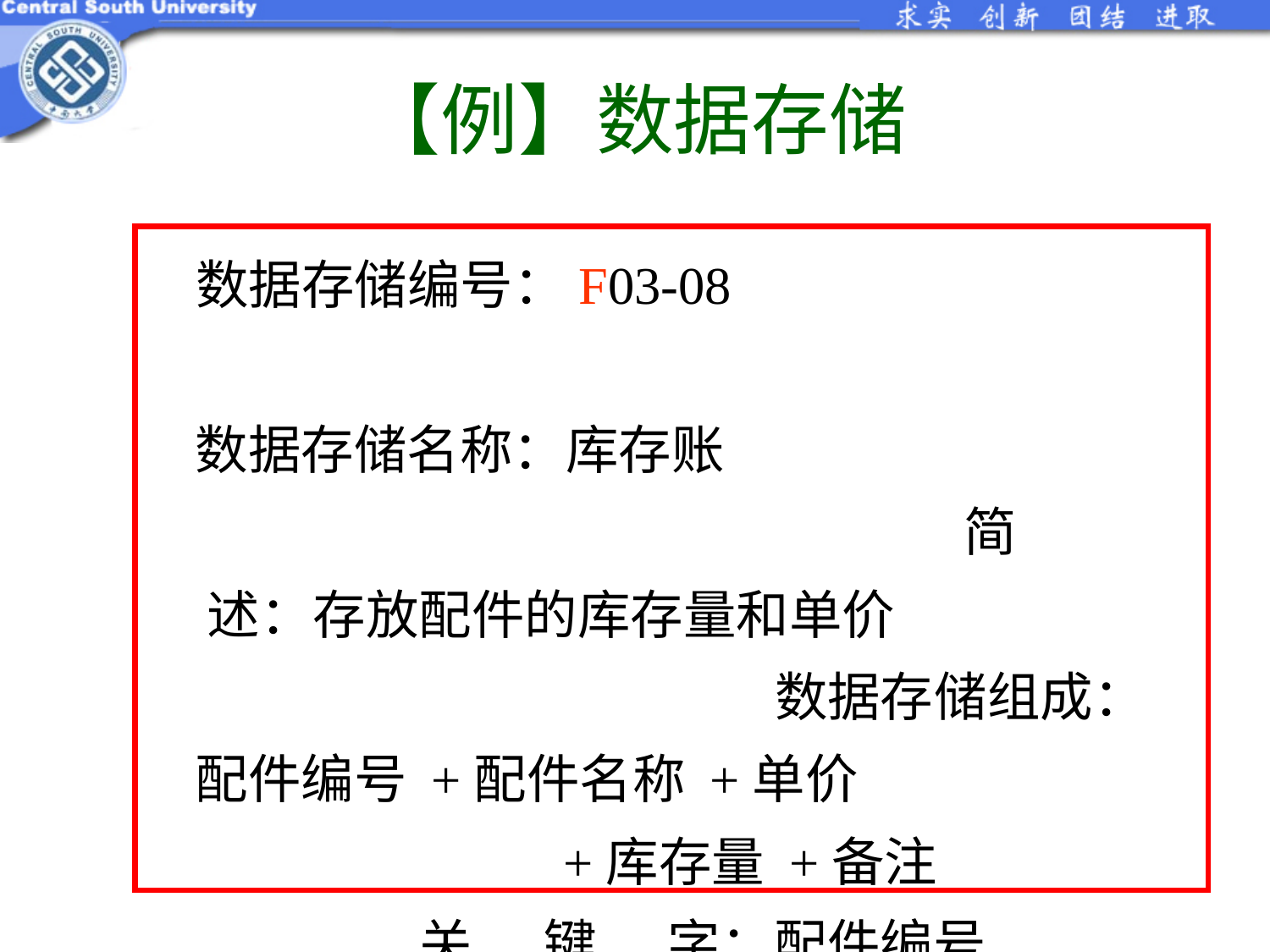

# 【例】数据存储
   数据存储编号：F03-08                                                                                                          数据存储名称：库存账                                                                                                         简                述：存放配件的库存量和单价                                                                           数据存储组成：配件编号 +配件名称 +单价
                              +库存量 +备注                                         关      键      字：配件编号                                                                                                  相关联的处理：P02，P03